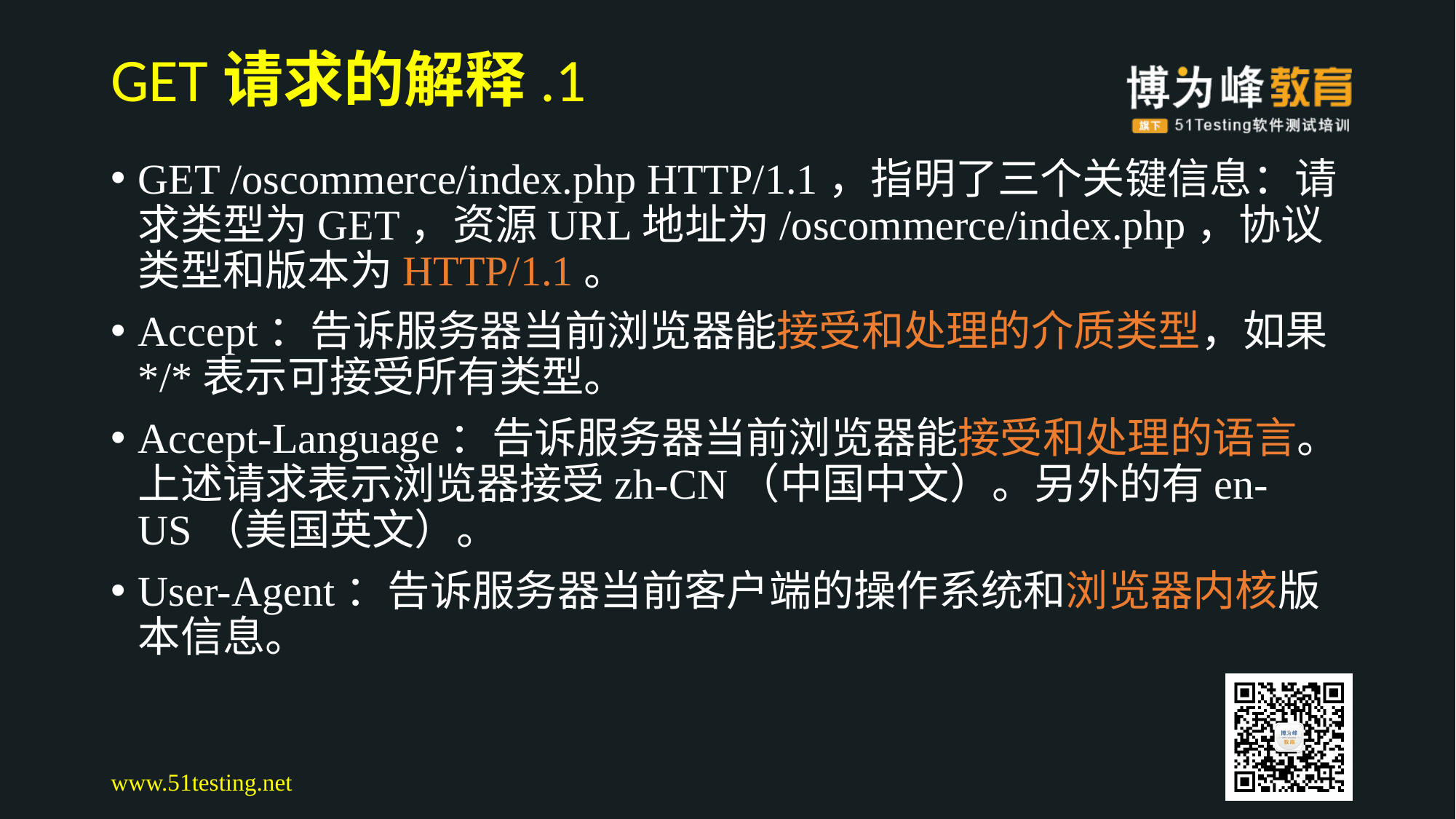

# GET请求的解释.1
GET /oscommerce/index.php HTTP/1.1，指明了三个关键信息：请求类型为GET，资源URL地址为/oscommerce/index.php，协议类型和版本为HTTP/1.1。
Accept：告诉服务器当前浏览器能接受和处理的介质类型，如果*/*表示可接受所有类型。
Accept-Language：告诉服务器当前浏览器能接受和处理的语言。上述请求表示浏览器接受zh-CN（中国中文）。另外的有en-US（美国英文）。
User-Agent：告诉服务器当前客户端的操作系统和浏览器内核版本信息。

www.51testing.net